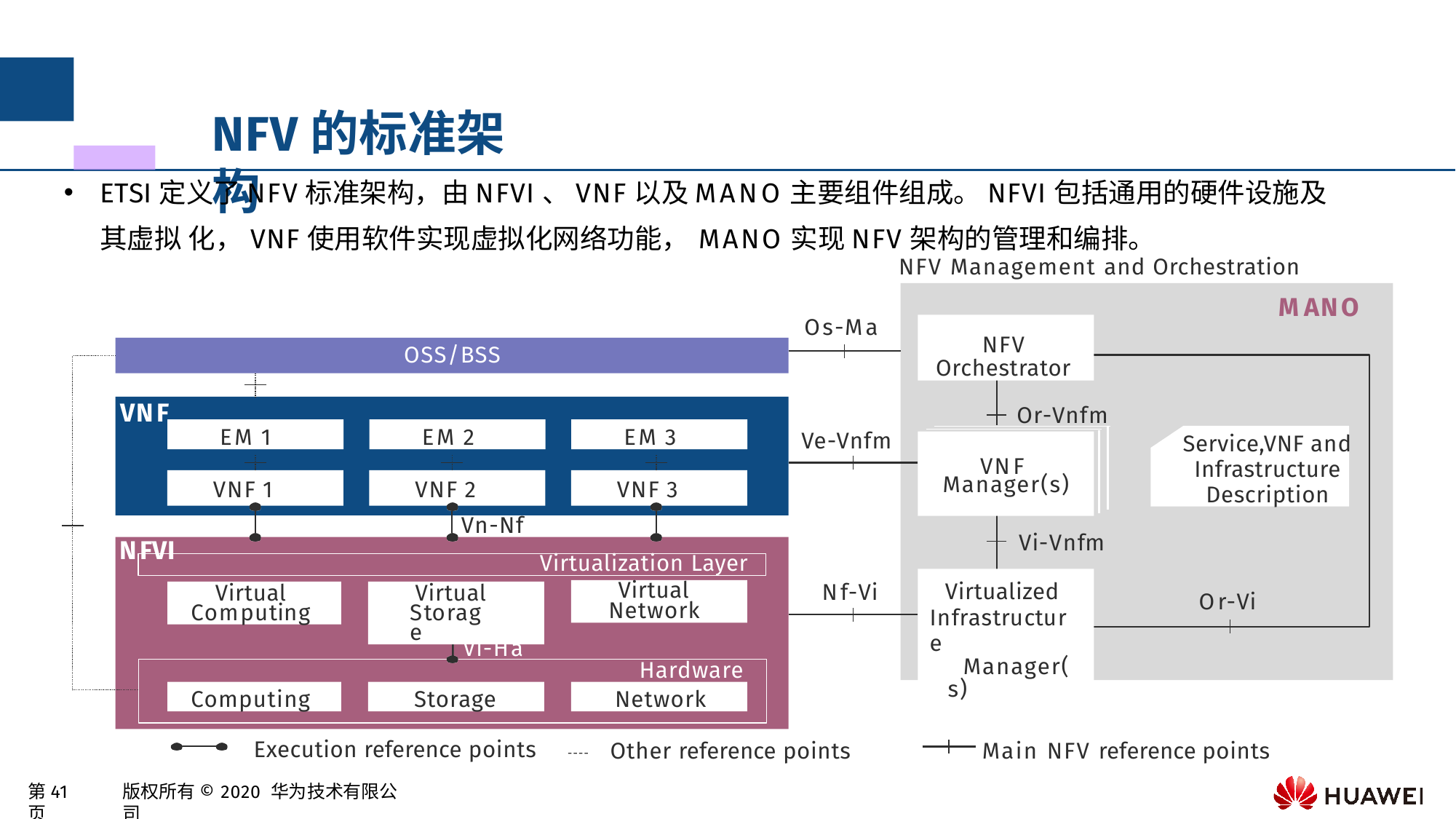

# NFV的标准架构

ETSI定义了NFV标准架构，由NFVI、VNF以及MANO主要组件组成。NFVI包括通用的硬件设施及其虚拟 化，VNF使用软件实现虚拟化网络功能，MANO实现NFV架构的管理和编排。
NFV Management and Orchestration
MANO

Os-Ma
NFV
Orchestrator

OSS/BSS

VNF

Or-Vnfm

EM 1
EM 2
EM 3
Ve-Vnfm

Service,VNF and  Infrastructure  Description

VNF

Manager(s)

VNF 1
VNF 2
VNF 3

Vn-Nf

Vi-Vnfm
NFVI

Virtualization Layer
Virtualized  Infrastructure
Manager(s)
Nf-Vi
Virtual
Network
Virtual  Computing
Virtual  Storage
Or-Vi

Vi-Ha
Hardware

Computing
Storage
Network
Execution reference points
Other reference points
Main NFV reference points

第41页
版权所有© 2020 华为技术有限公司